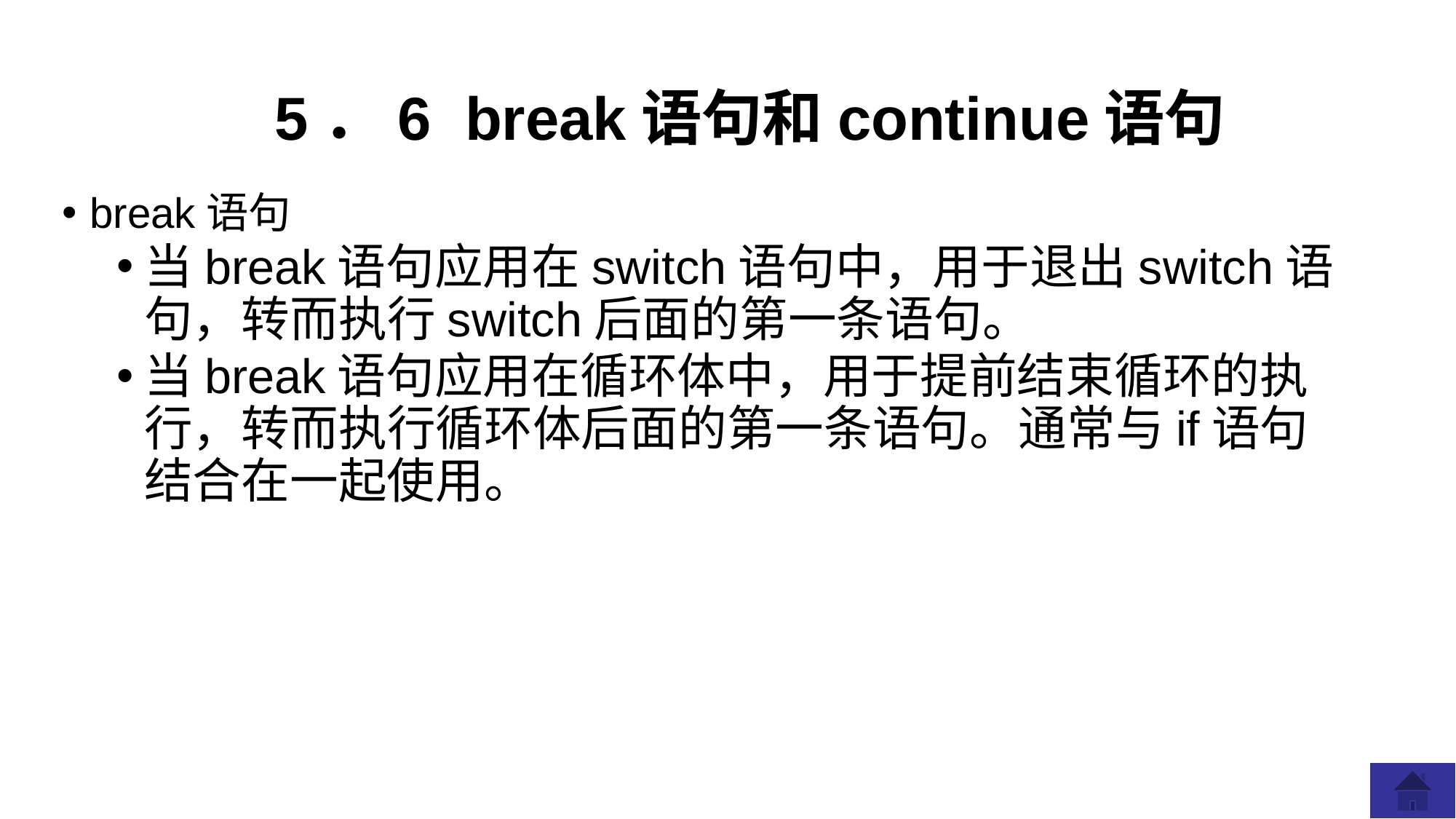

# 5．6  break语句和continue语句
break语句
当break语句应用在switch语句中，用于退出switch语句，转而执行switch后面的第一条语句。
当break语句应用在循环体中，用于提前结束循环的执行，转而执行循环体后面的第一条语句。通常与if语句结合在一起使用。